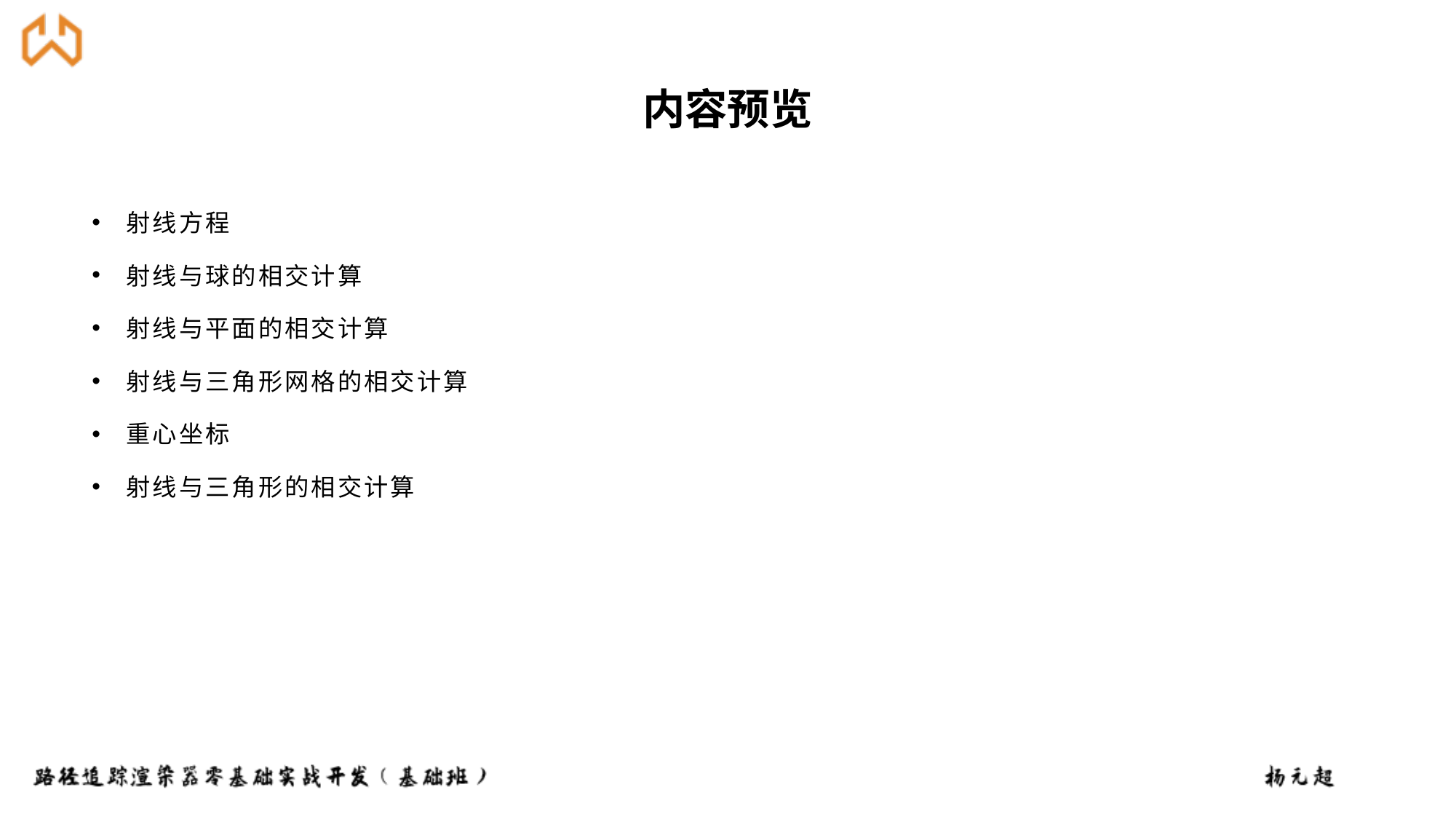

射线方程
射线与球的相交计算
射线与平面的相交计算
射线与三角形网格的相交计算
重心坐标
射线与三角形的相交计算